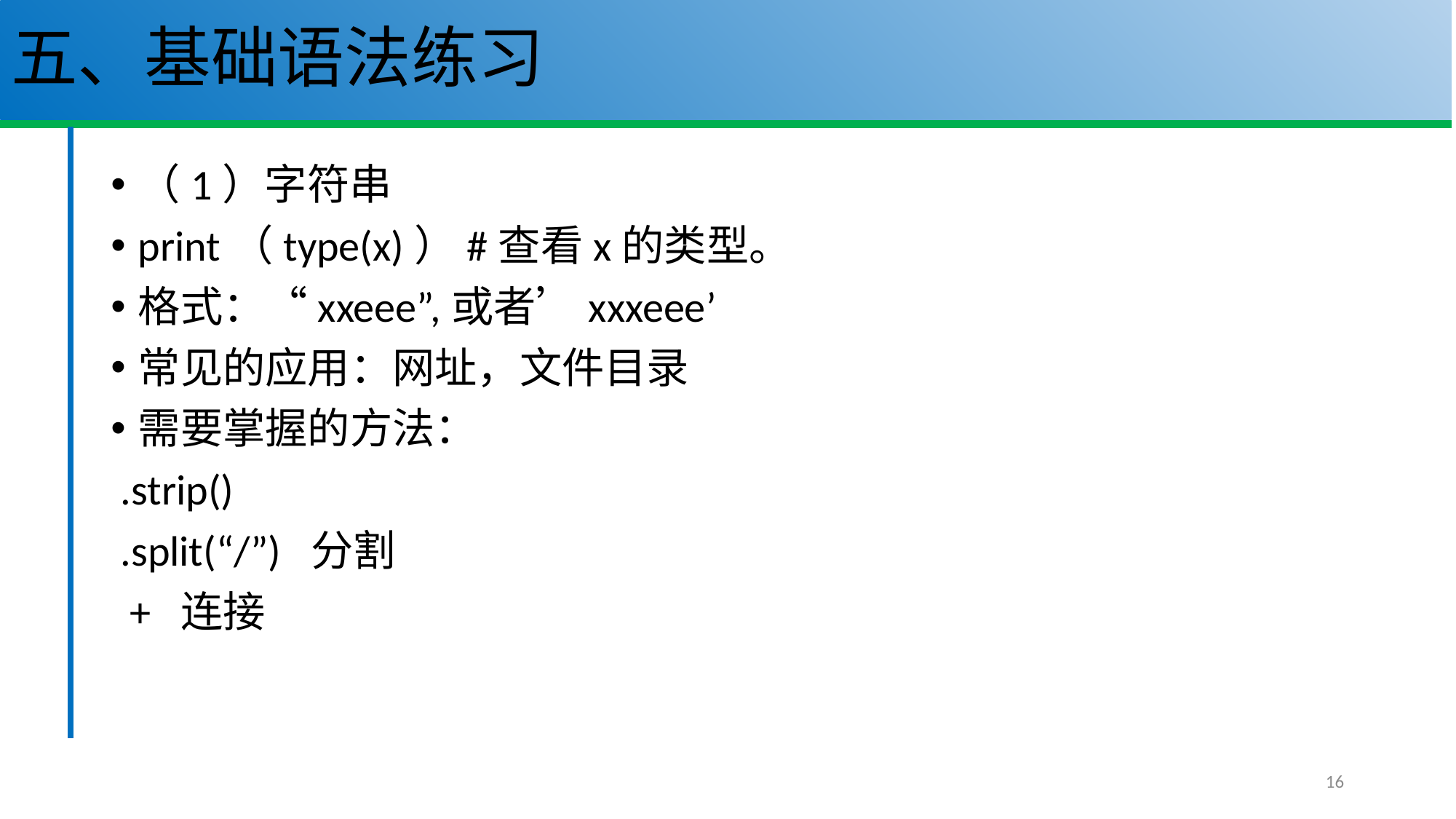

# 五、基础语法练习
（1）字符串
print（type(x)）#查看x的类型。
格式：“xxeee”,或者’xxxeee’
常见的应用：网址，文件目录
需要掌握的方法：
 .strip()
 .split(“/”)  分割
  +  连接

16